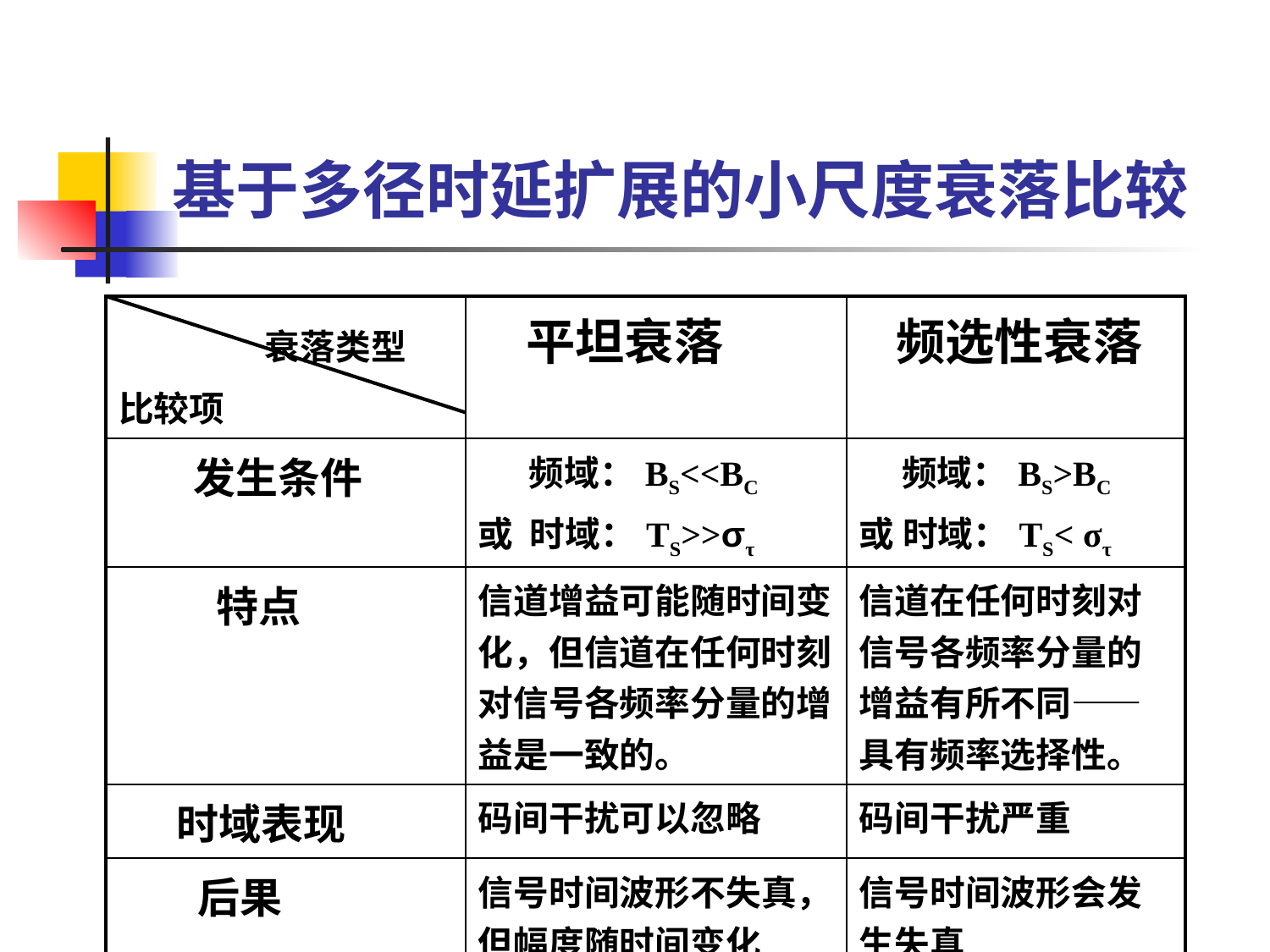

# 基于多径时延扩展的小尺度衰落比较
| 衰落类型 比较项 | 平坦衰落 | 频选性衰落 |
| --- | --- | --- |
| 发生条件 | 频域：BS<<BC 或 时域：TS>>στ | 频域：BS>BC 或 时域：TS< στ |
| 特点 | 信道增益可能随时间变化，但信道在任何时刻对信号各频率分量的增益是一致的。 | 信道在任何时刻对信号各频率分量的增益有所不同——具有频率选择性。 |
| 时域表现 | 码间干扰可以忽略 | 码间干扰严重 |
| 后果 | 信号时间波形不失真，但幅度随时间变化 | 信号时间波形会发生失真 |